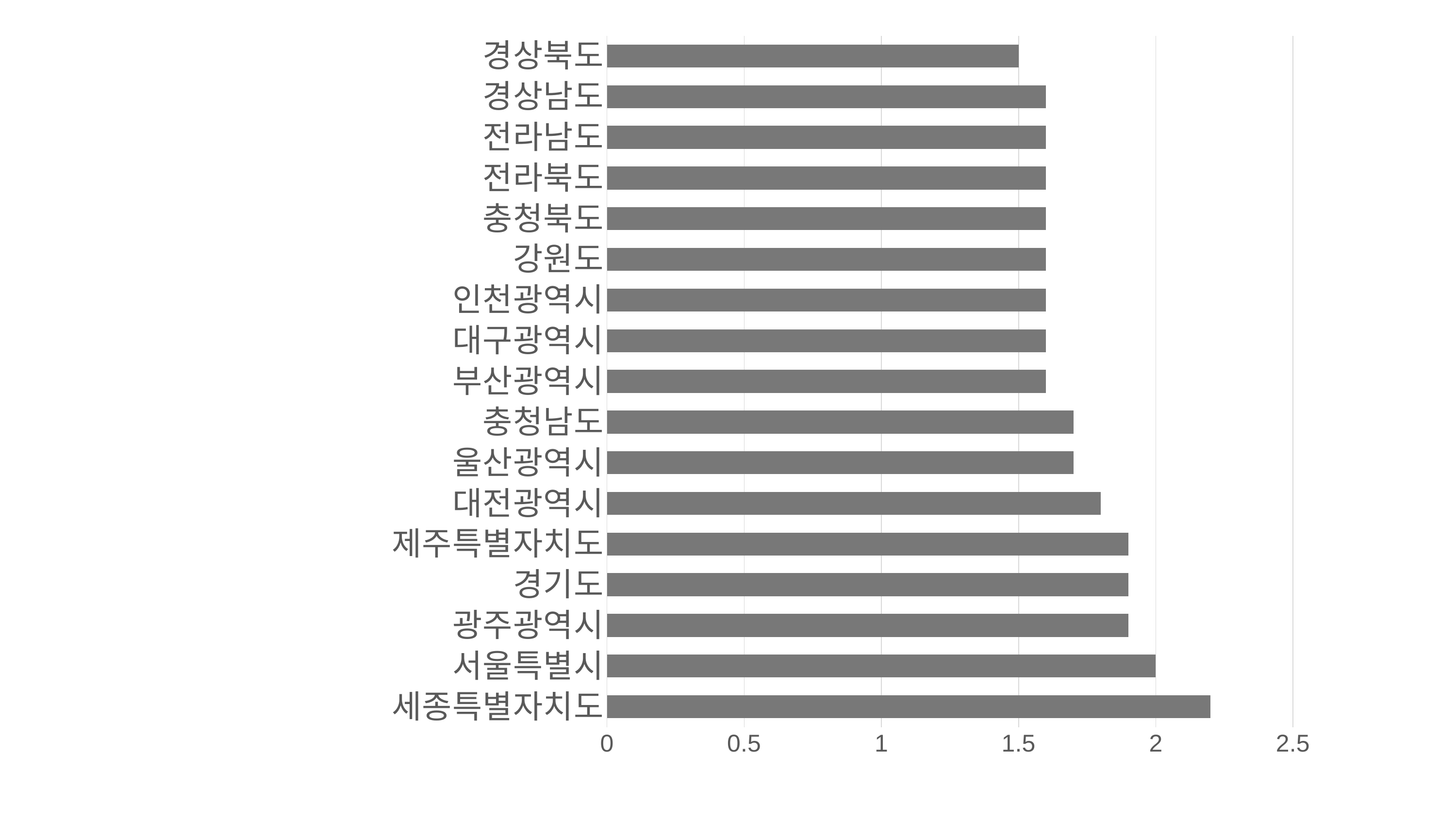

### Chart

| Category | 계열 1 |
|---|---|
| 세종특별자치도 | 2.2 |
| 서울특별시 | 2.0 |
| 광주광역시 | 1.9 |
| 경기도 | 1.9 |
| 제주특별자치도 | 1.9 |
| 대전광역시 | 1.8 |
| 울산광역시 | 1.7 |
| 충청남도 | 1.7 |
| 부산광역시 | 1.6 |
| 대구광역시 | 1.6 |
| 인천광역시 | 1.6 |
| 강원도 | 1.6 |
| 충청북도 | 1.6 |
| 전라북도 | 1.6 |
| 전라남도 | 1.6 |
| 경상남도 | 1.6 |
| 경상북도 | 1.5 |